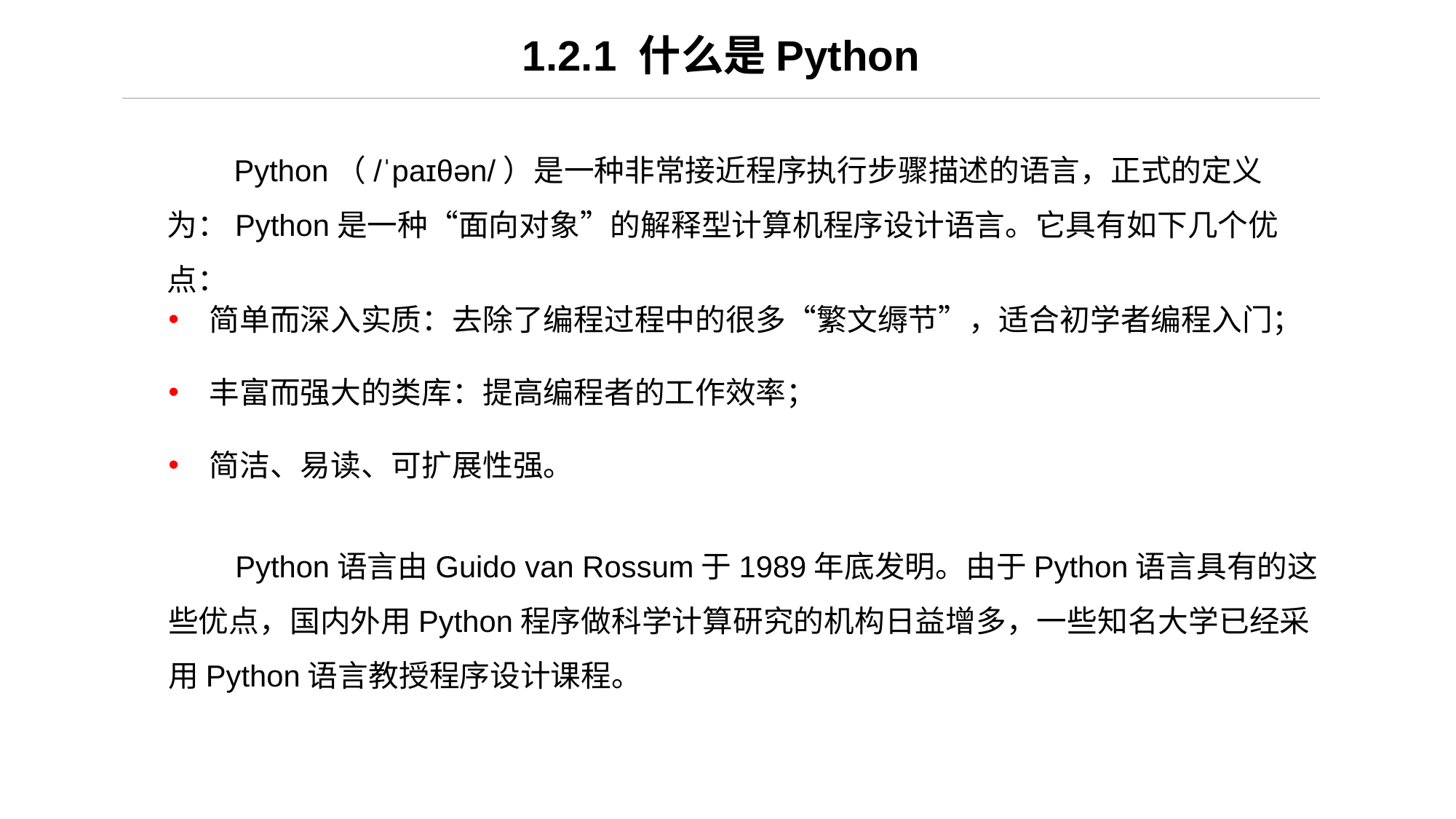

1.2.1 什么是Python
        Python（/ˈpaɪθən/）是一种非常接近程序执行步骤描述的语言，正式的定义为：Python是一种“面向对象”的解释型计算机程序设计语言。它具有如下几个优点：
简单而深入实质：去除了编程过程中的很多“繁文缛节”，适合初学者编程入门；

丰富而强大的类库：提高编程者的工作效率；

简洁、易读、可扩展性强。
        Python语言由Guido van Rossum于1989年底发明。由于Python语言具有的这些优点，国内外用Python程序做科学计算研究的机构日益增多，一些知名大学已经采用Python语言教授程序设计课程。